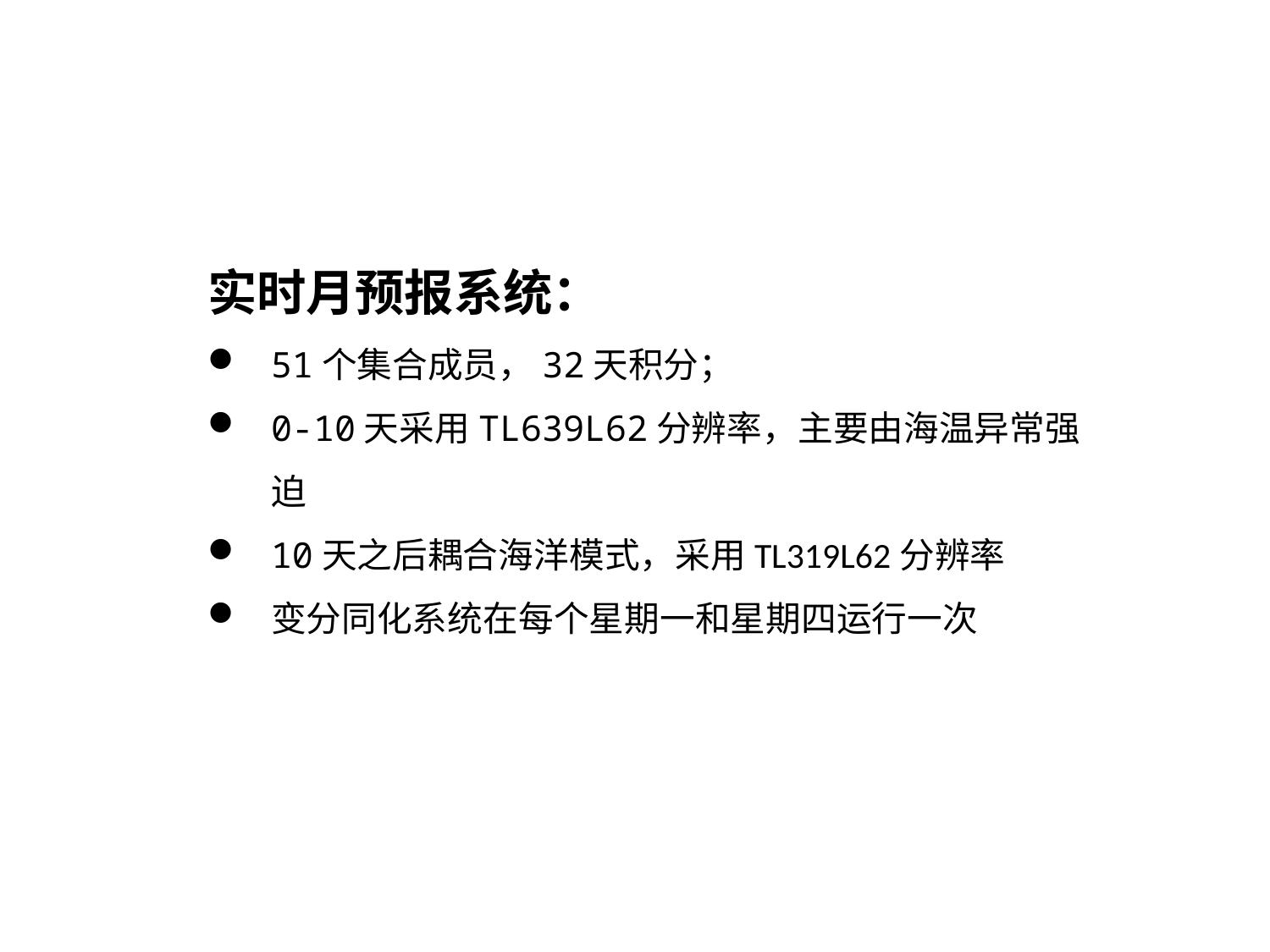

实时月预报系统：
51个集合成员，32天积分；
0-10天采用TL639L62分辨率，主要由海温异常强迫
10天之后耦合海洋模式，采用TL319L62分辨率
变分同化系统在每个星期一和星期四运行一次